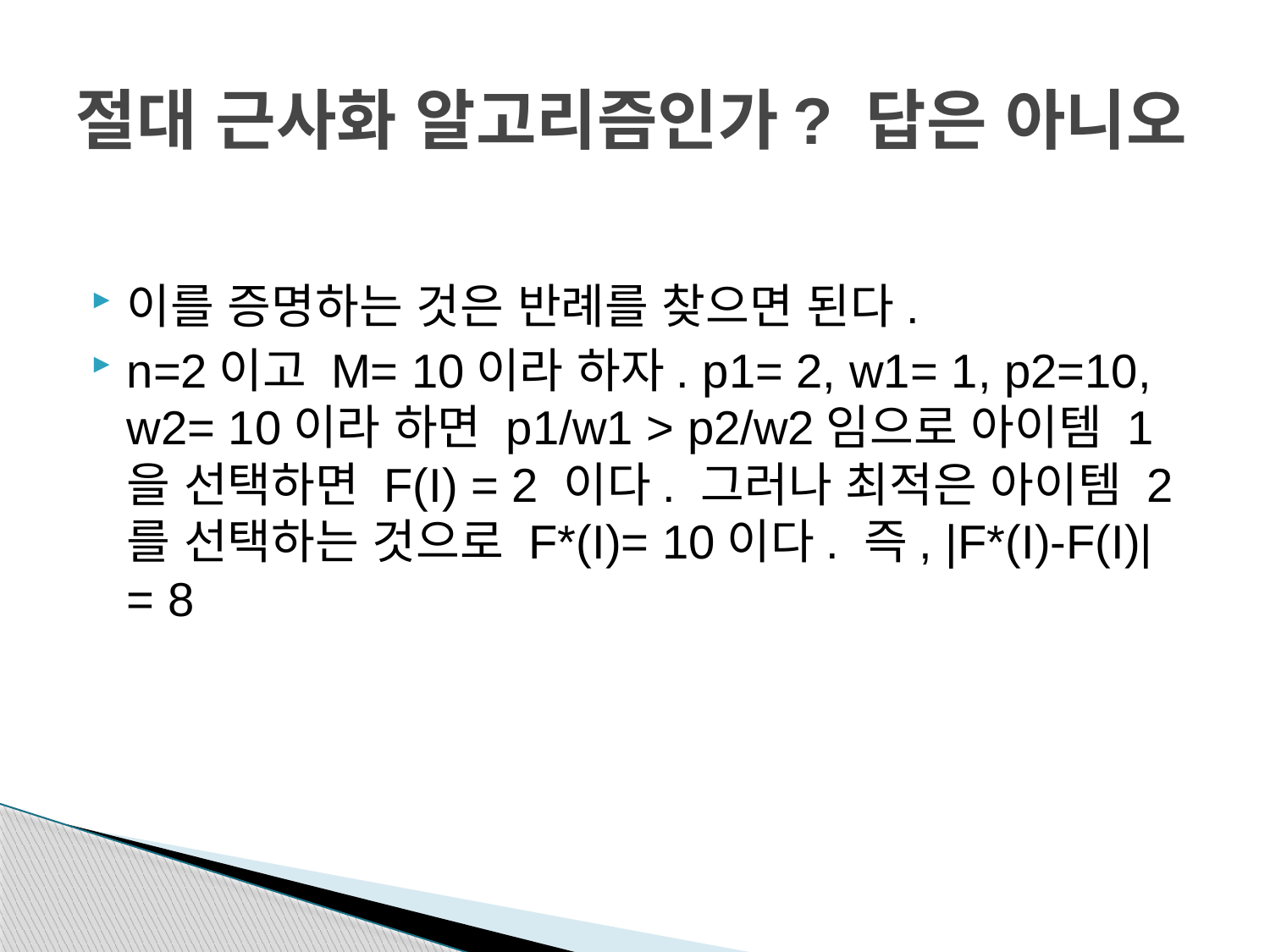

# 절대 근사화 알고리즘인가? 답은 아니오

이를 증명하는 것은 반례를 찾으면 된다.
n=2이고 M= 10이라 하자. p1= 2, w1= 1, p2=10, w2= 10이라 하면 p1/w1 > p2/w2임으로 아이템 1을 선택하면 F(I) = 2 이다. 그러나 최적은 아이템 2를 선택하는 것으로 F*(I)= 10이다. 즉, |F*(I)-F(I)| = 8